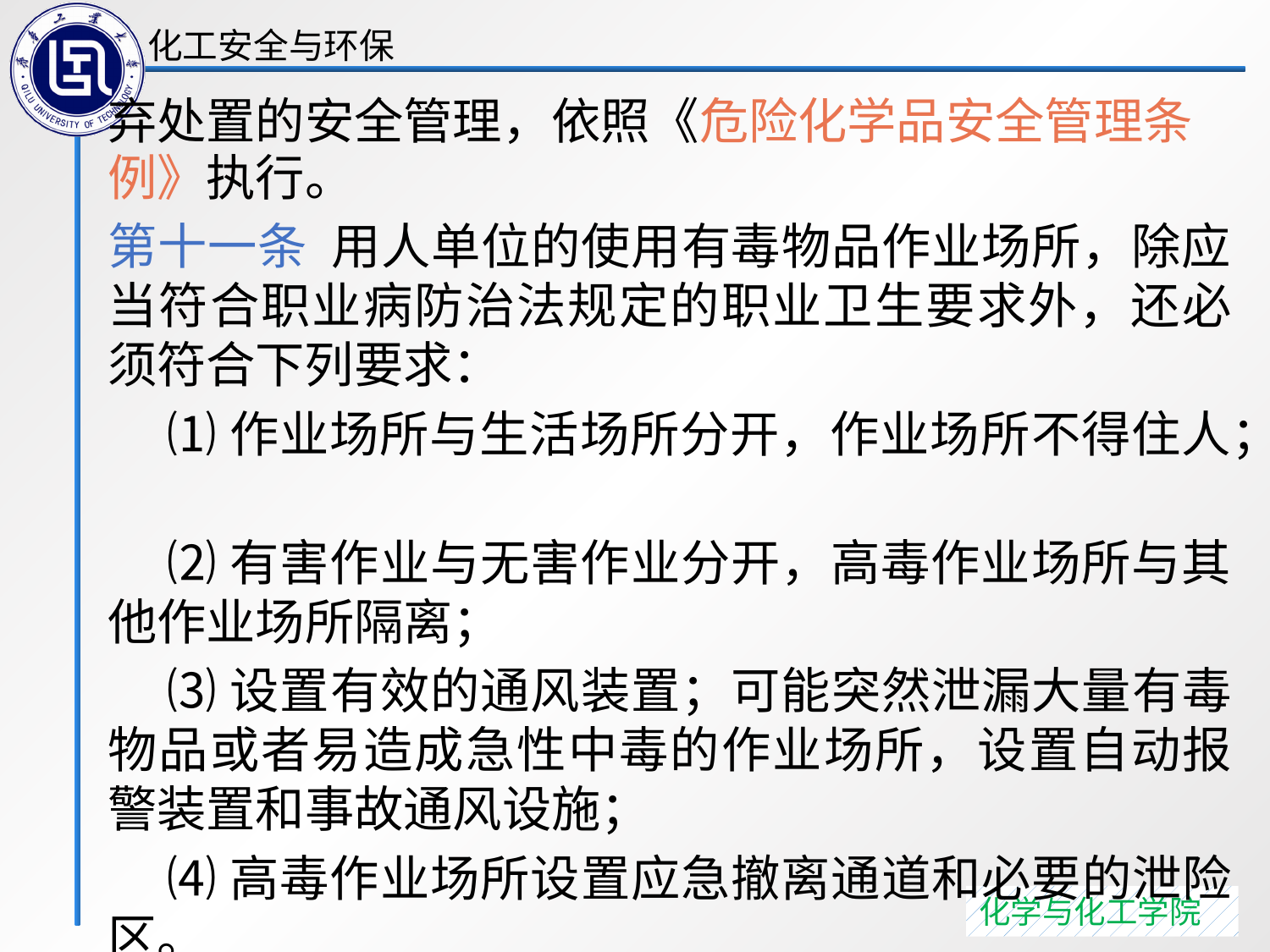

弃处置的安全管理，依照《危险化学品安全管理条例》执行。
第十一条  用人单位的使用有毒物品作业场所，除应当符合职业病防治法规定的职业卫生要求外，还必须符合下列要求：
     ⑴作业场所与生活场所分开，作业场所不得住人；
     ⑵有害作业与无害作业分开，高毒作业场所与其他作业场所隔离；
     ⑶设置有效的通风装置；可能突然泄漏大量有毒物品或者易造成急性中毒的作业场所，设置自动报警装置和事故通风设施；
     ⑷高毒作业场所设置应急撤离通道和必要的泄险区。